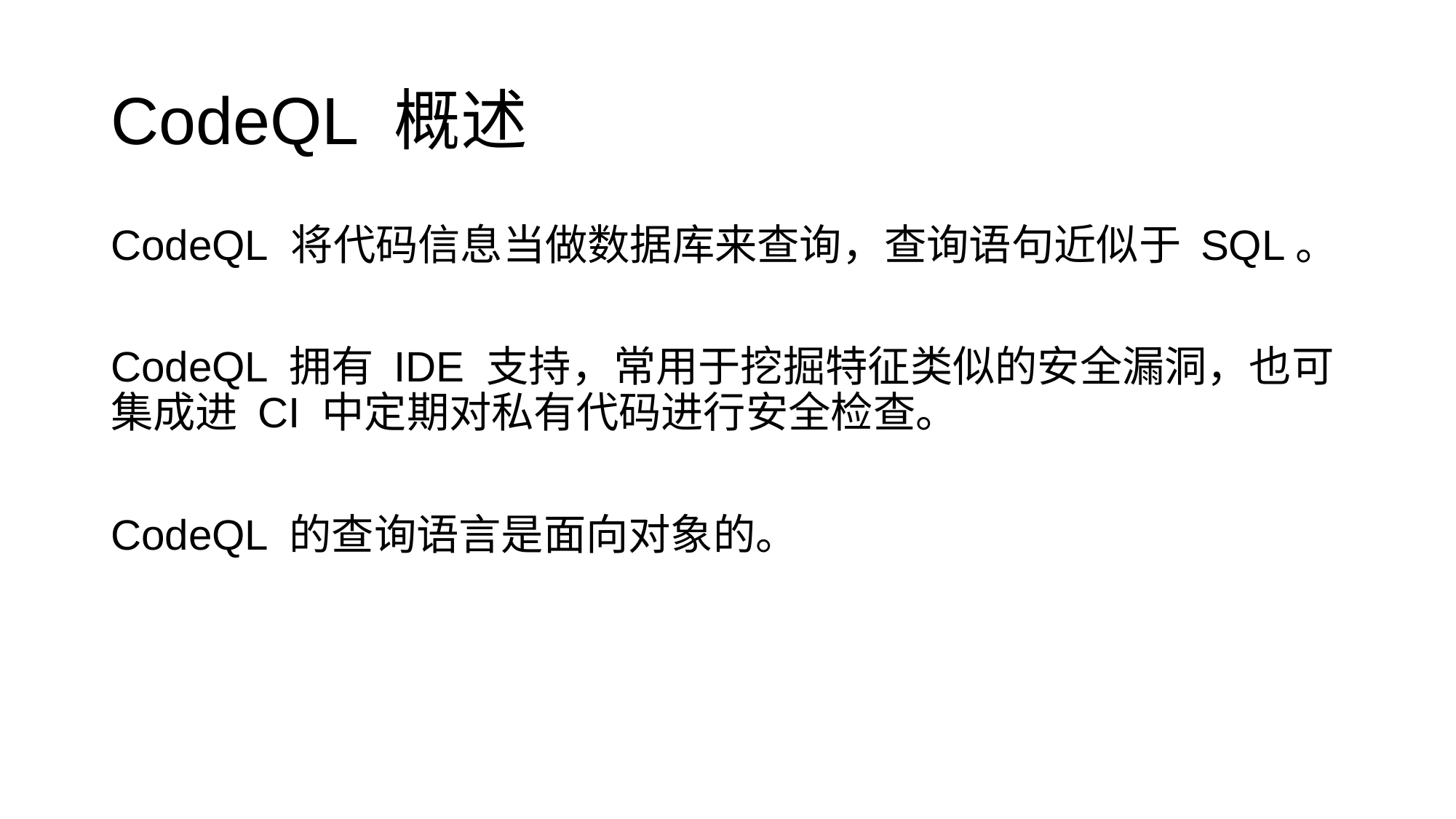

# CodeQL 概述
CodeQL 将代码信息当做数据库来查询，查询语句近似于 SQL。

CodeQL 拥有 IDE 支持，常用于挖掘特征类似的安全漏洞，也可集成进 CI 中定期对私有代码进行安全检查。

CodeQL 的查询语言是面向对象的。